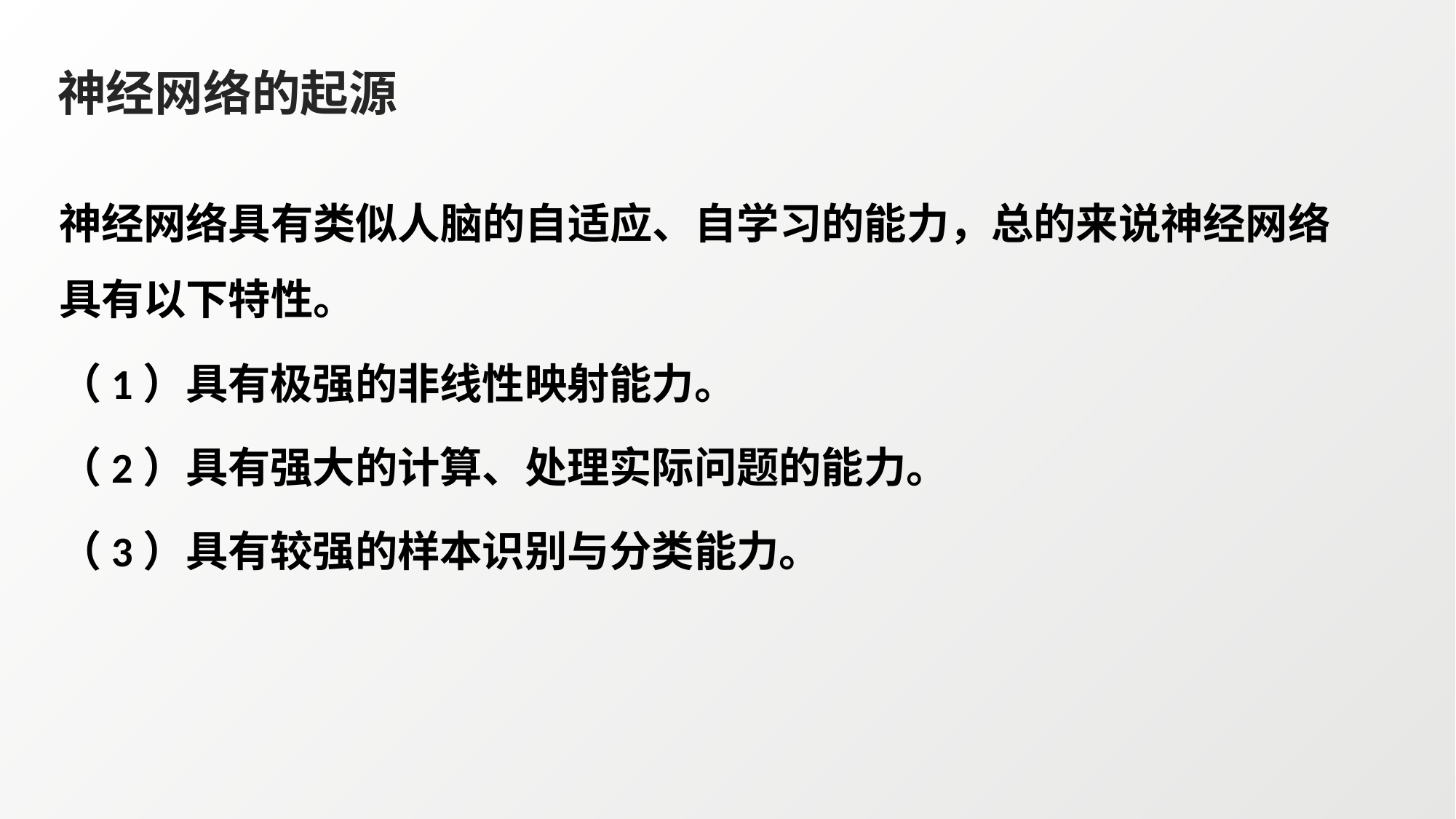

# 神经网络的起源
神经网络具有类似人脑的自适应、自学习的能力，总的来说神经网络具有以下特性。
（1）具有极强的非线性映射能力。
（2）具有强大的计算、处理实际问题的能力。
（3）具有较强的样本识别与分类能力。